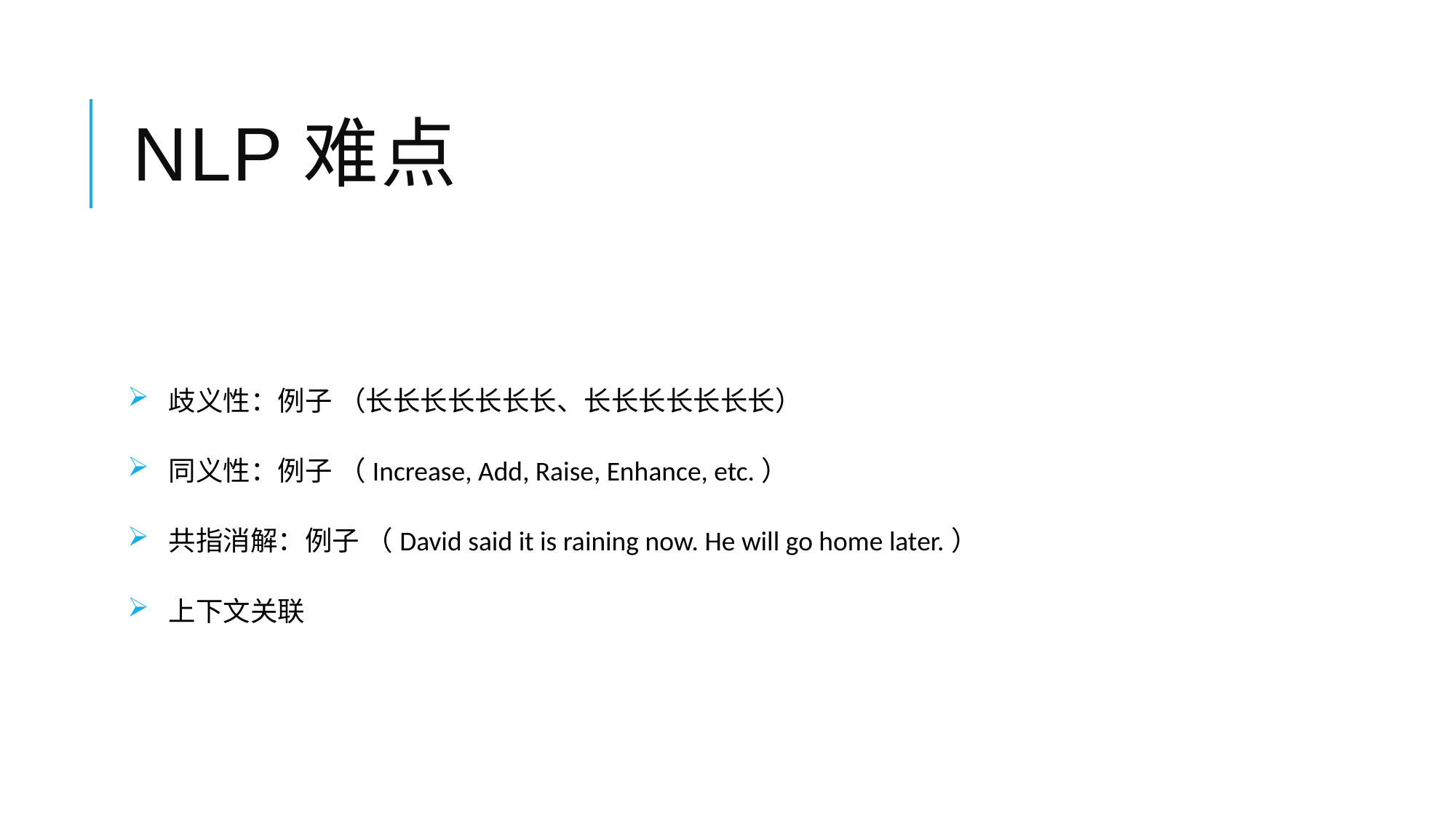

# NLP难点

歧义性：例子 （长长长长长长长、长长长长长长长）

同义性：例子 （Increase, Add, Raise, Enhance, etc.）

共指消解：例子 （David said it is raining now. He will go home later.）

上下文关联